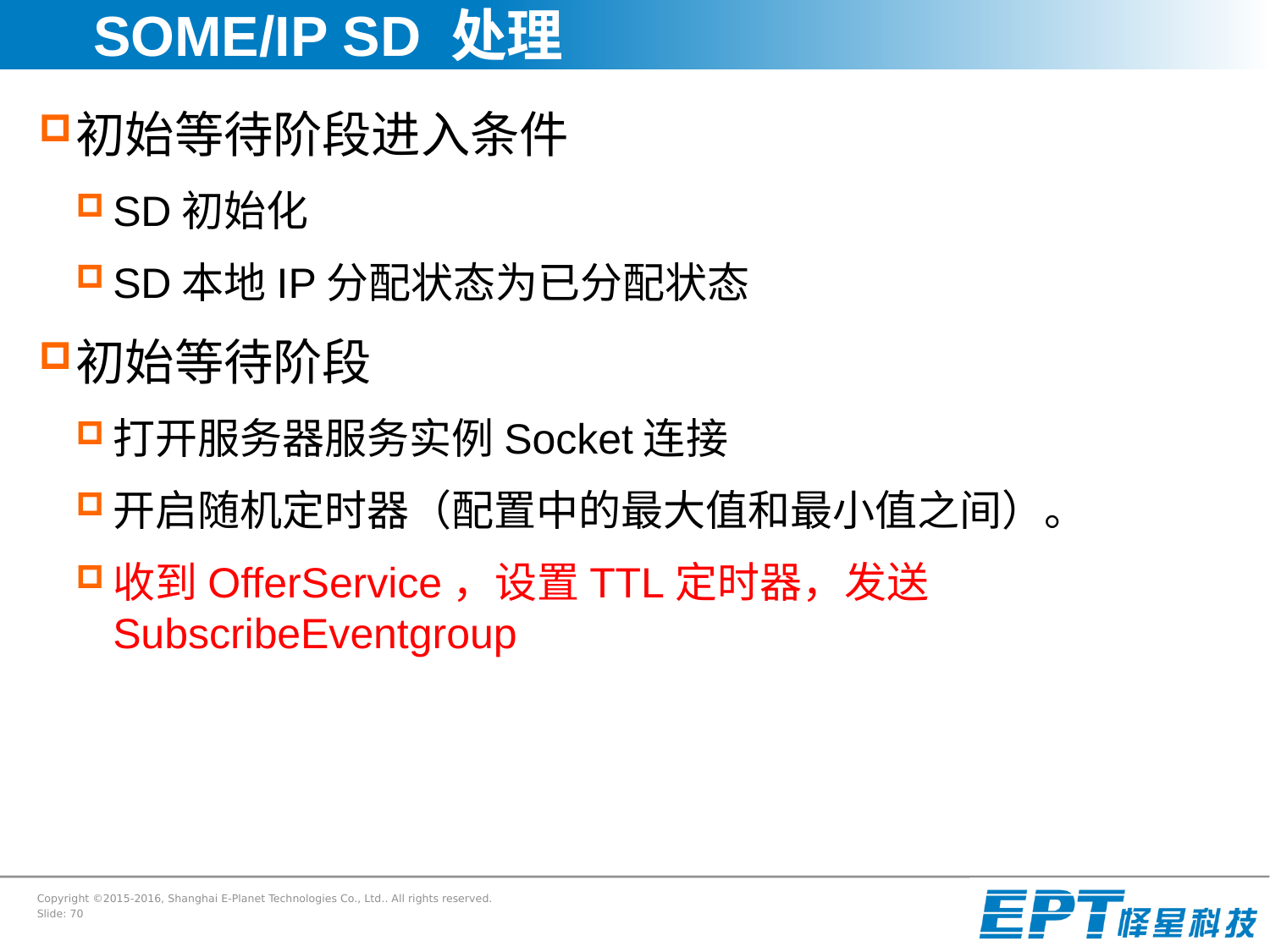

# SOME/IP SD 处理
初始等待阶段进入条件
SD初始化
SD本地IP分配状态为已分配状态
初始等待阶段
打开服务器服务实例Socket连接
开启随机定时器（配置中的最大值和最小值之间）。
收到OfferService，设置TTL定时器，发送SubscribeEventgroup